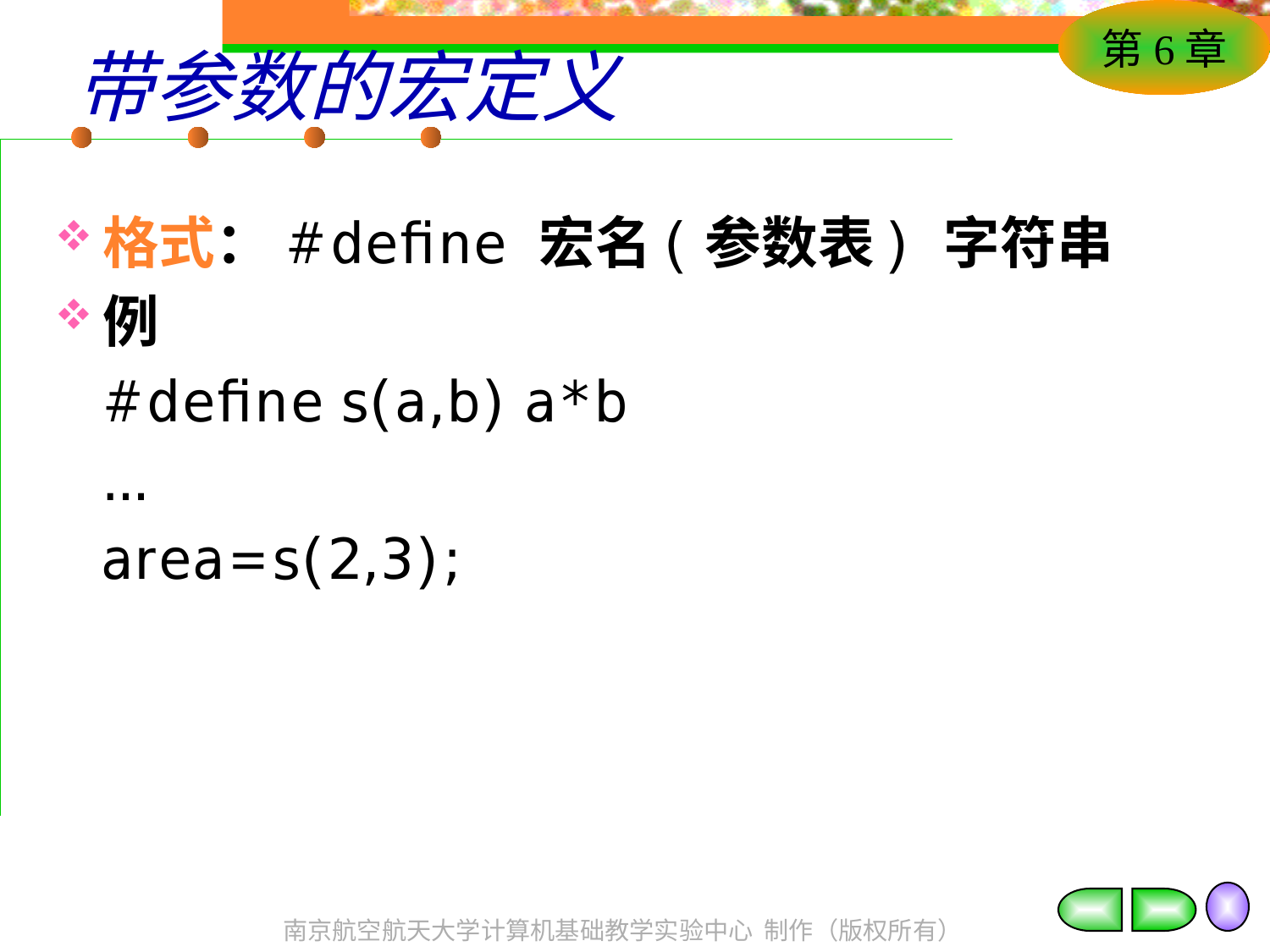

# 带参数的宏定义
格式：#define 宏名(参数表) 字符串
例
	#define s(a,b) a*b
	…
	area=s(2,3);